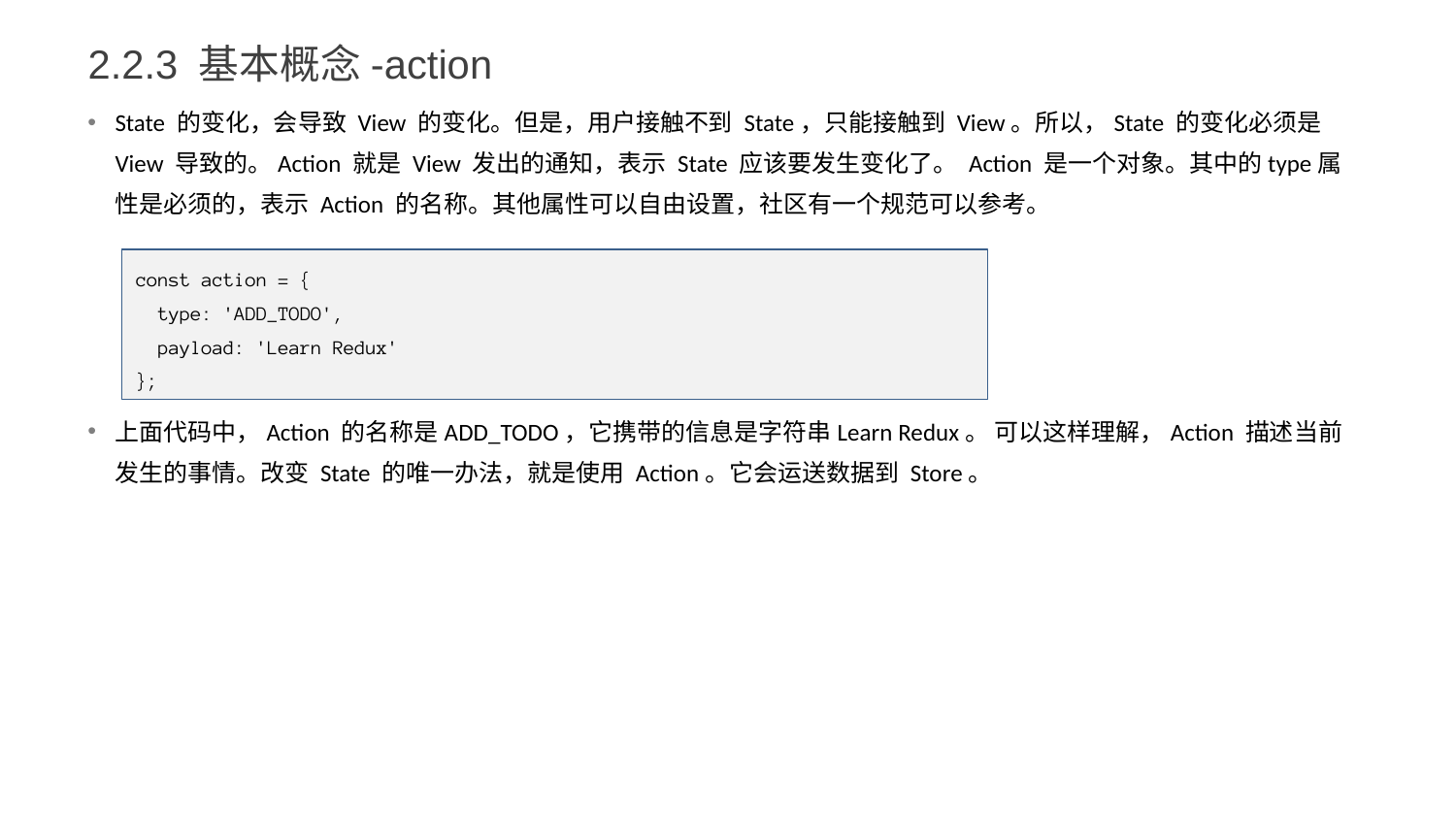

2.2.3 基本概念-action
State 的变化，会导致 View 的变化。但是，用户接触不到 State，只能接触到 View。所以，State 的变化必须是 View 导致的。Action 就是 View 发出的通知，表示 State 应该要发生变化了。 Action 是一个对象。其中的type属性是必须的，表示 Action 的名称。其他属性可以自由设置，社区有一个规范可以参考。

上面代码中，Action 的名称是ADD_TODO，它携带的信息是字符串Learn Redux。 可以这样理解，Action 描述当前发生的事情。改变 State 的唯一办法，就是使用 Action。它会运送数据到 Store。
const action = {
  type: 'ADD_TODO',
  payload: 'Learn Redux'
};